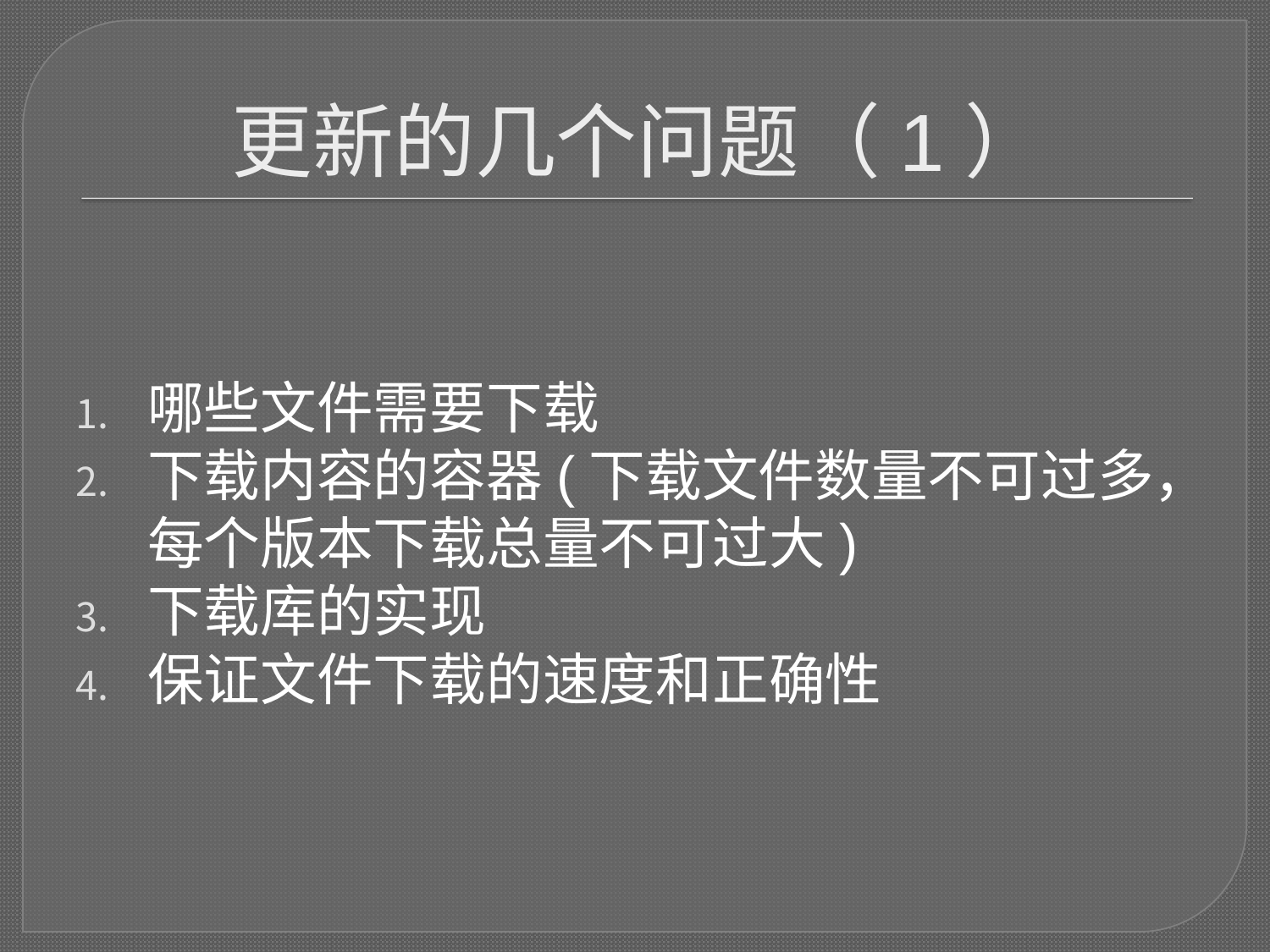

# 更新的几个问题（1）
哪些文件需要下载
下载内容的容器(下载文件数量不可过多，每个版本下载总量不可过大)
下载库的实现
保证文件下载的速度和正确性